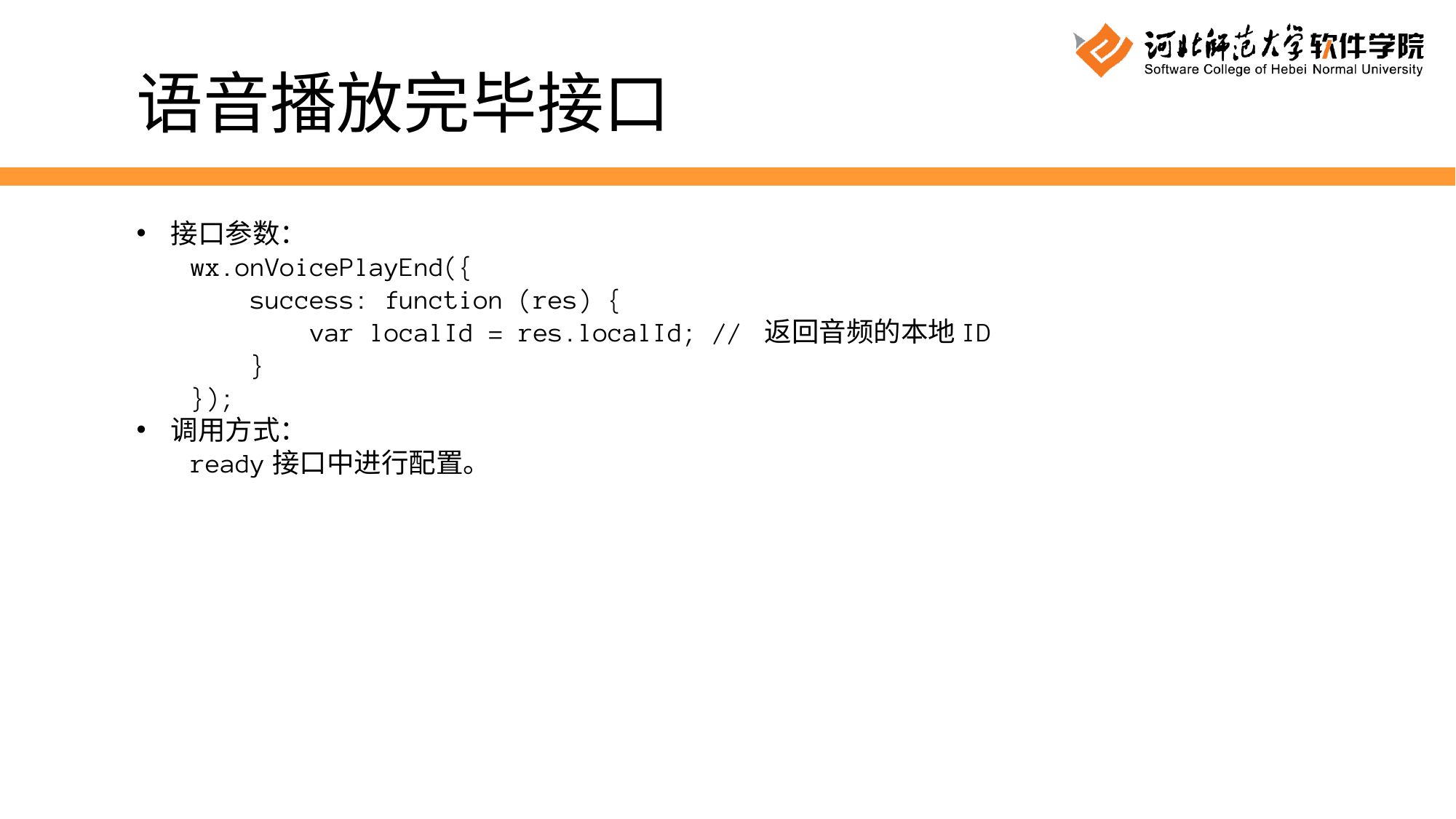

语音播放完毕接口
接口参数：
wx.onVoicePlayEnd({
    success: function (res) {
        var localId = res.localId; // 返回音频的本地ID
    }
});
调用方式：
ready接口中进行配置。